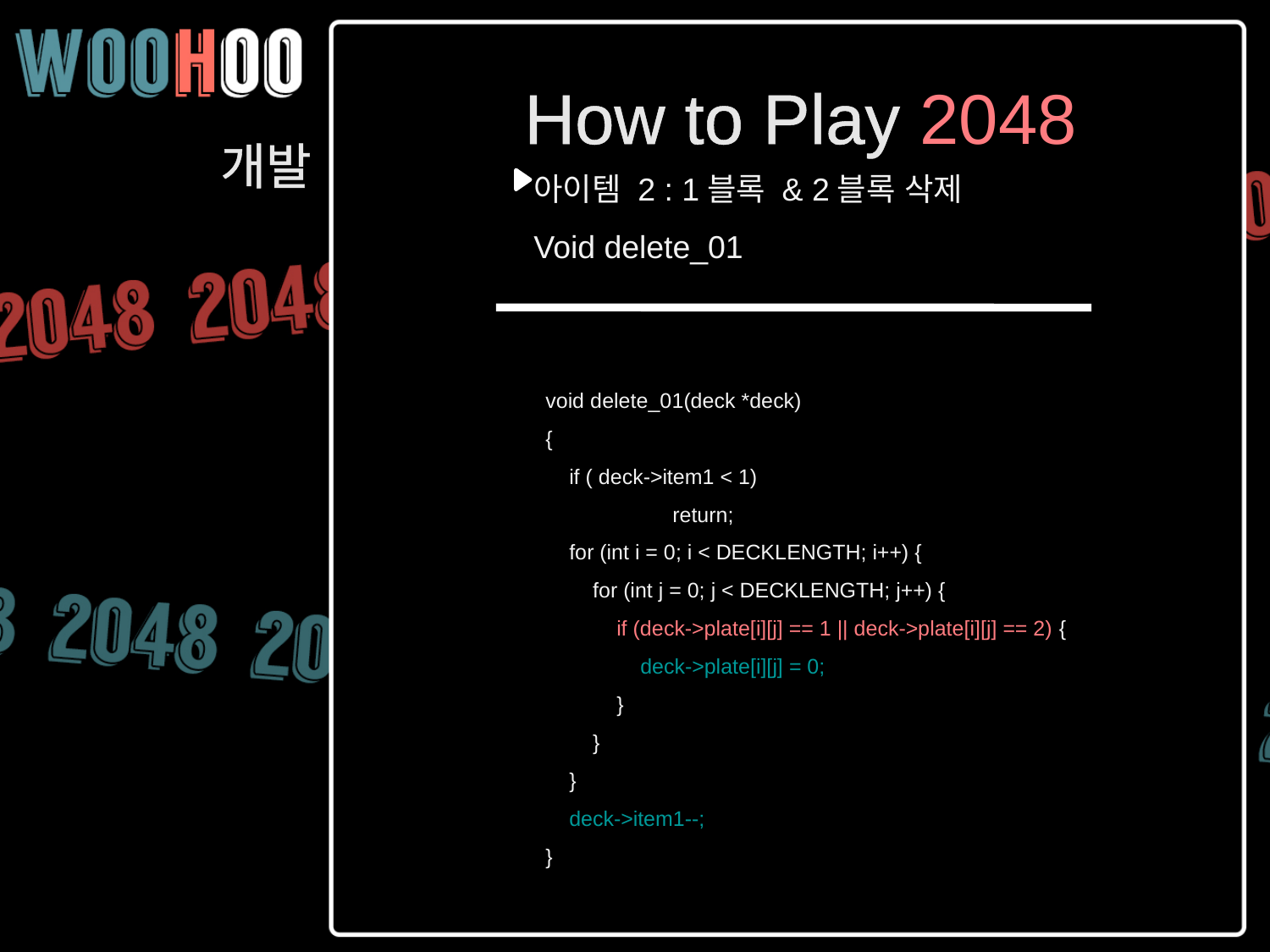

How to Play 2048
개발
아이템 2 : 1블록 & 2블록 삭제
Void delete_01

void delete_01(deck *deck)
{
    if ( deck->item1 < 1)
	return;
    for (int i = 0; i < DECKLENGTH; i++) {
        for (int j = 0; j < DECKLENGTH; j++) {
            if (deck->plate[i][j] == 1 || deck->plate[i][j] == 2) {
                deck->plate[i][j] = 0;
            }
        }
    }
    deck->item1--;
}